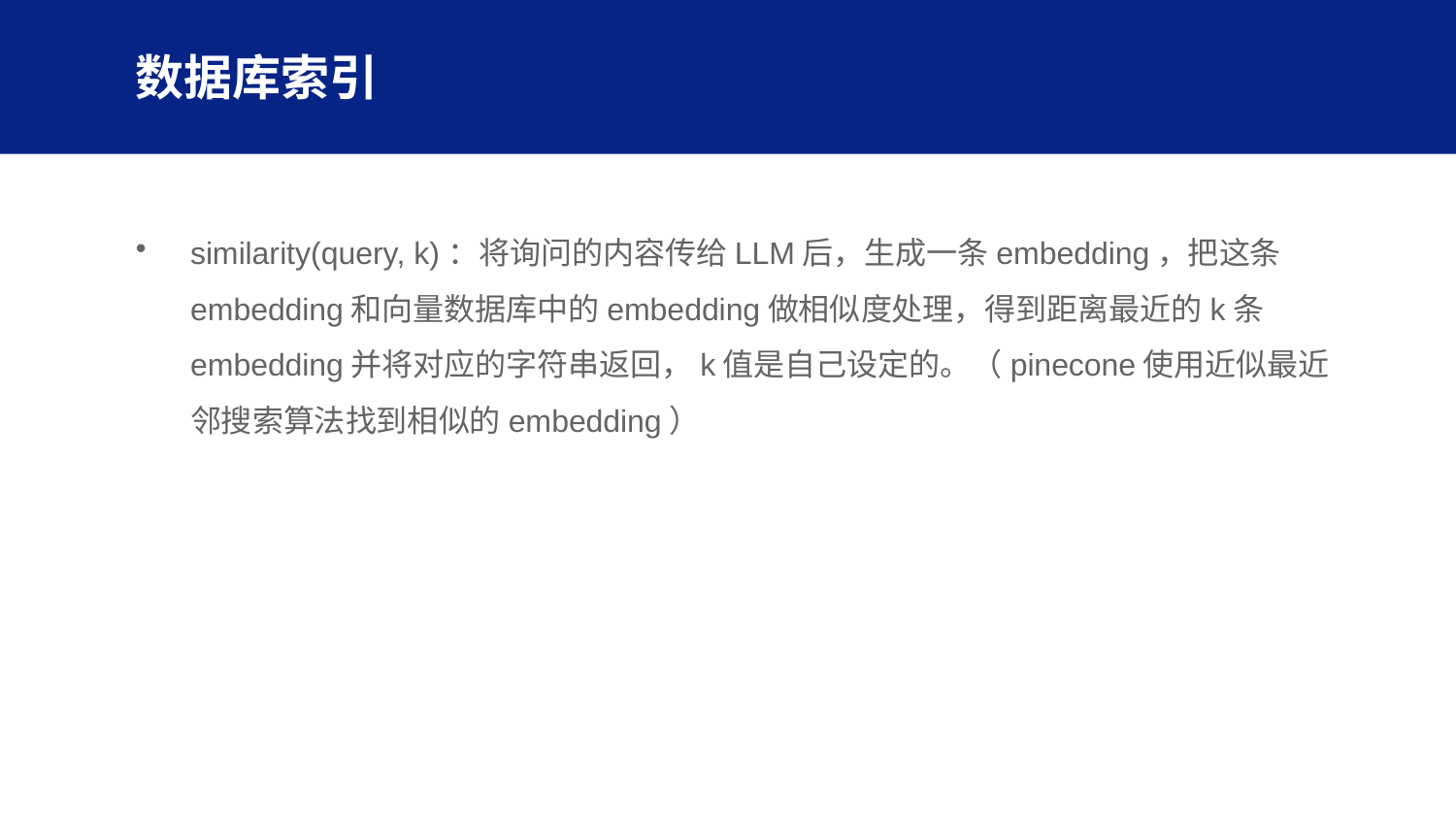

数据库索引
similarity(query, k)：将询问的内容传给LLM后，生成一条embedding，把这条embedding和向量数据库中的embedding做相似度处理，得到距离最近的k条embedding并将对应的字符串返回，k值是自己设定的。（pinecone使用近似最近邻搜索算法找到相似的embedding）